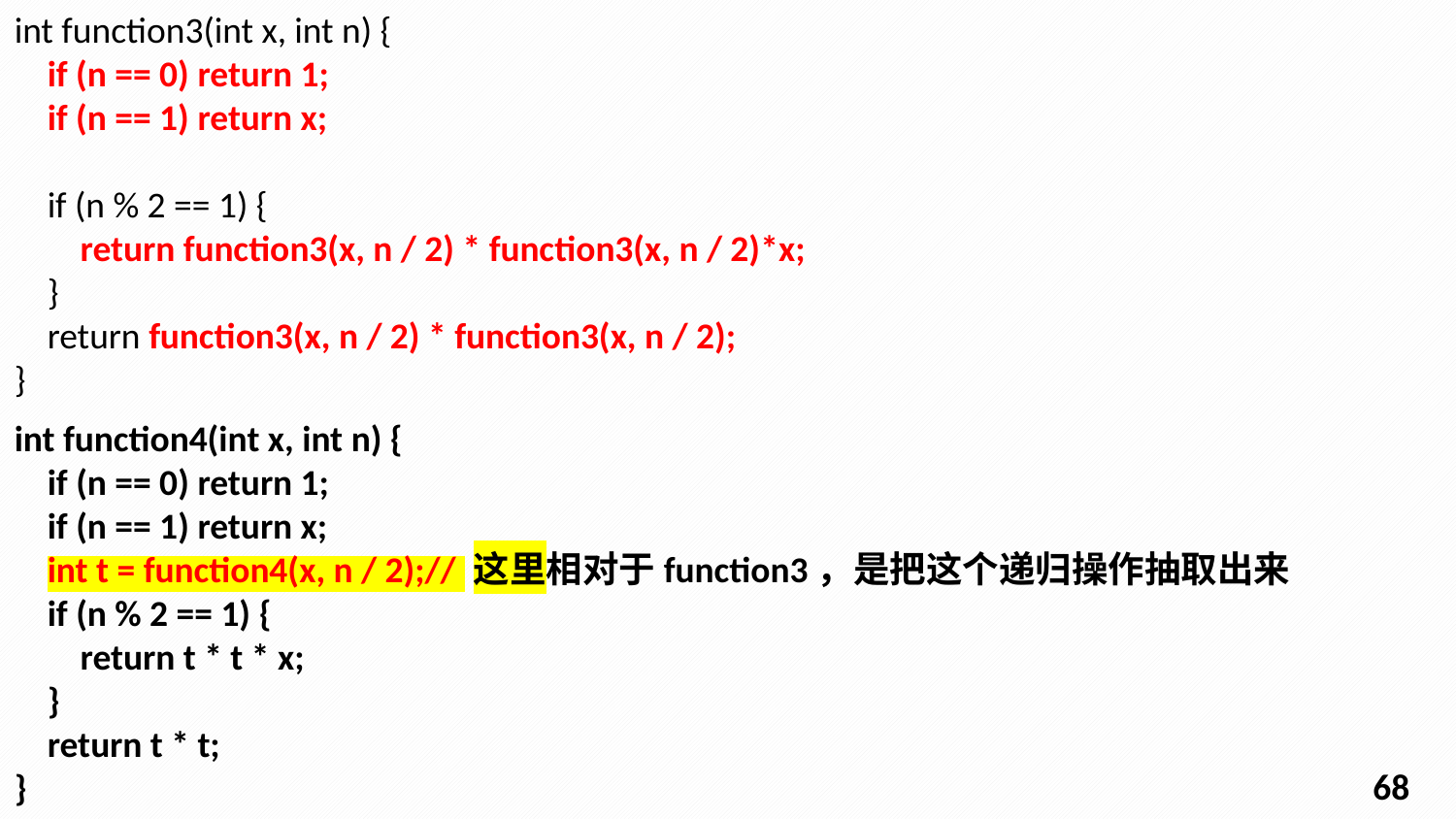

int function3(int x, int n) {
    if (n == 0) return 1;
    if (n == 1) return x;

    if (n % 2 == 1) {
        return function3(x, n / 2) * function3(x, n / 2)*x;
    }
    return function3(x, n / 2) * function3(x, n / 2);
}
int function4(int x, int n) {
    if (n == 0) return 1;
    if (n == 1) return x;
    int t = function4(x, n / 2);// 这里相对于function3，是把这个递归操作抽取出来
    if (n % 2 == 1) {
        return t * t * x;
    }
    return t * t;
}
68